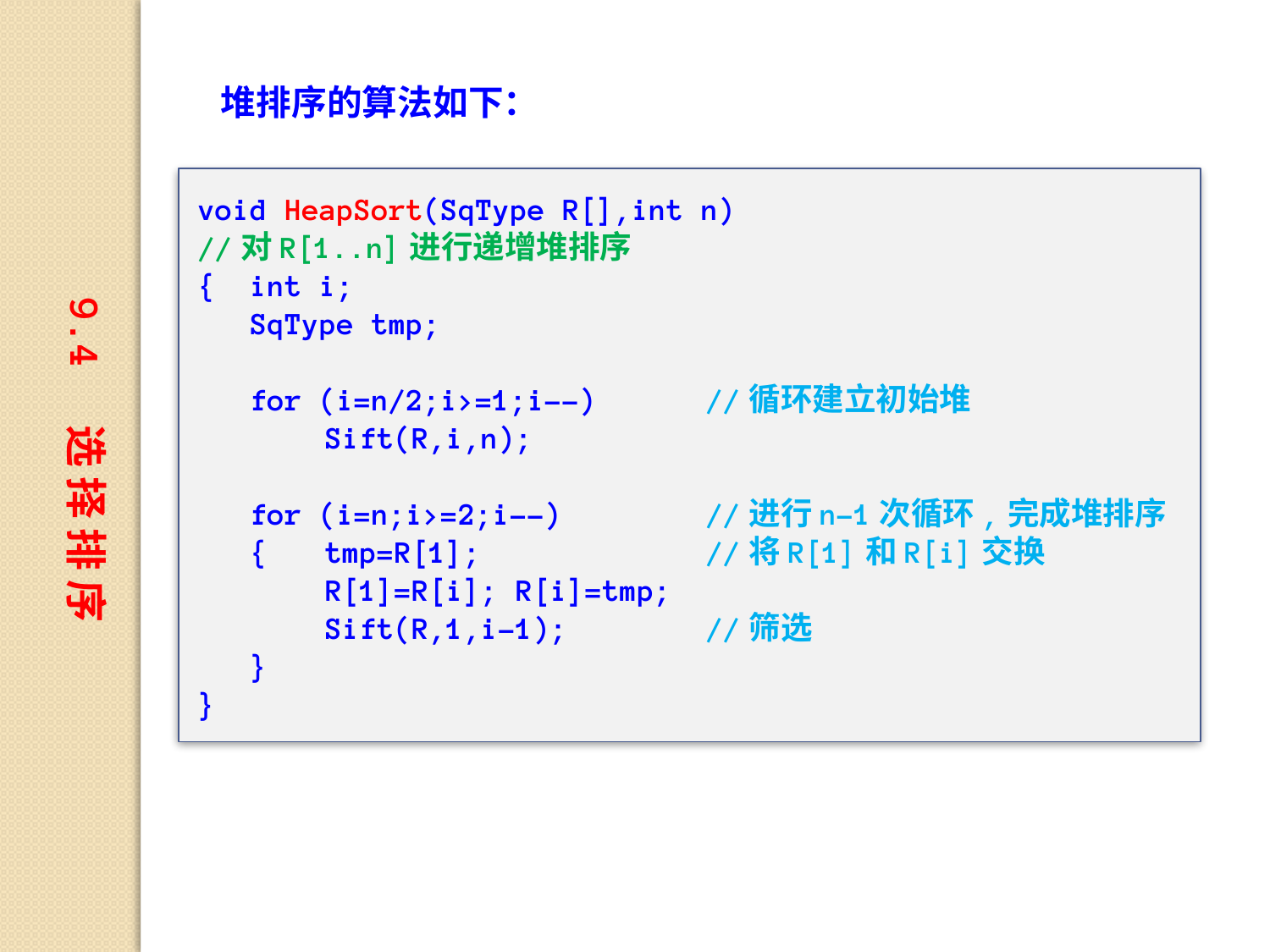

堆排序的算法如下：
void HeapSort(SqType R[],int n)
//对R[1..n]进行递增堆排序
{  int i;
   SqType tmp;
   for (i=n/2;i>=1;i--)	//循环建立初始堆
	Sift(R,i,n);

   for (i=n;i>=2;i--)		//进行n-1次循环,完成堆排序
   {	tmp=R[1];		//将R[1]和R[i]交换
	R[1]=R[i]; R[i]=tmp;
	Sift(R,1,i-1);		//筛选
   }
}
9.4  选 择 排 序